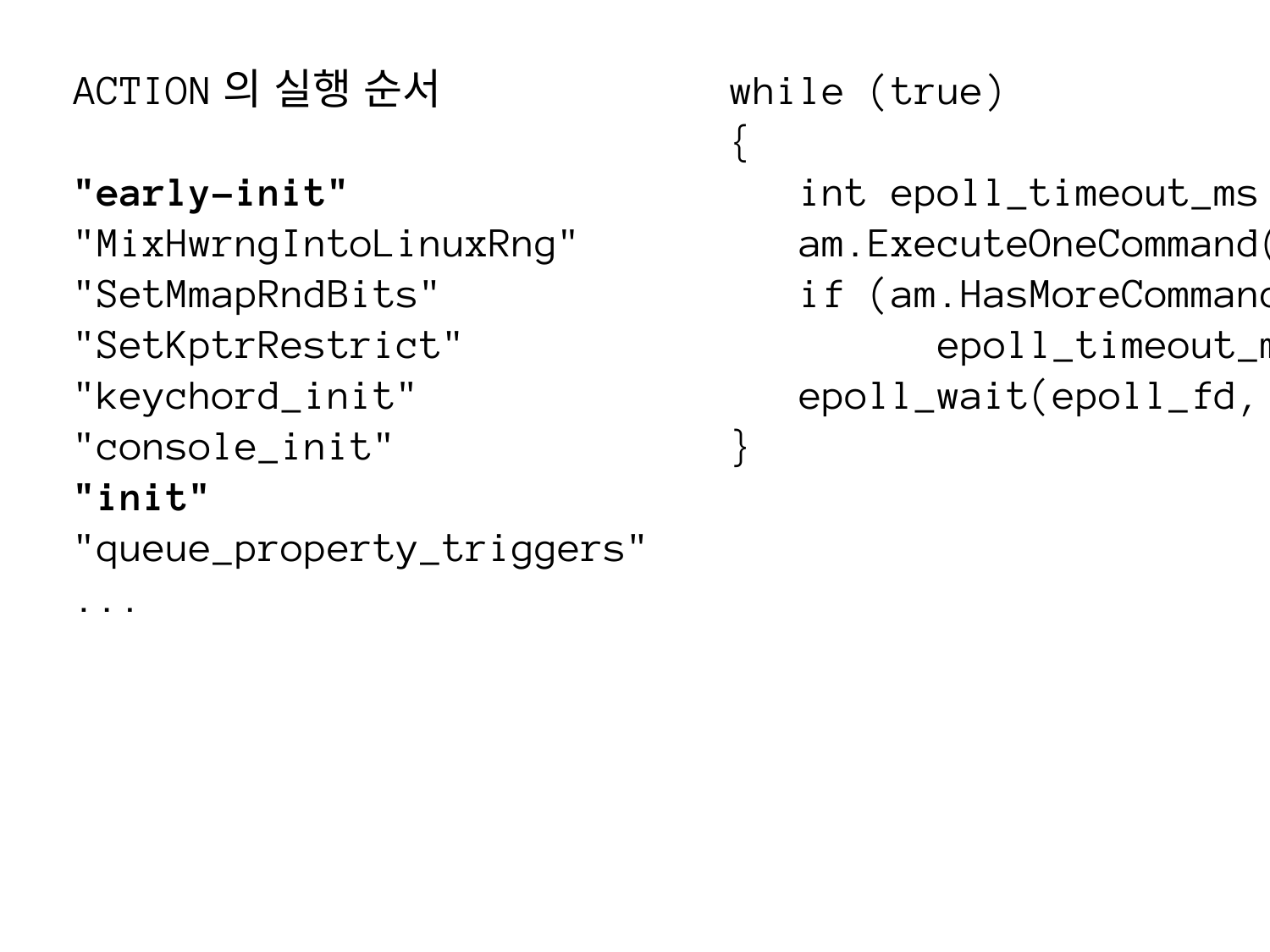

ACTION의 실행 순서

"early-init"
"MixHwrngIntoLinuxRng"
"SetMmapRndBits"
"SetKptrRestrict"
"keychord_init"
"console_init"
"init"
"queue_property_triggers"
...
while (true)
{
   int epoll_timeout_ms = -1;
   am.ExecuteOneCommand();
   if (am.HasMoreCommands())
         epoll_timeout_ms = 0;
   epoll_wait(epoll_fd, &ev, 1, epoll_timeout_ms)
}